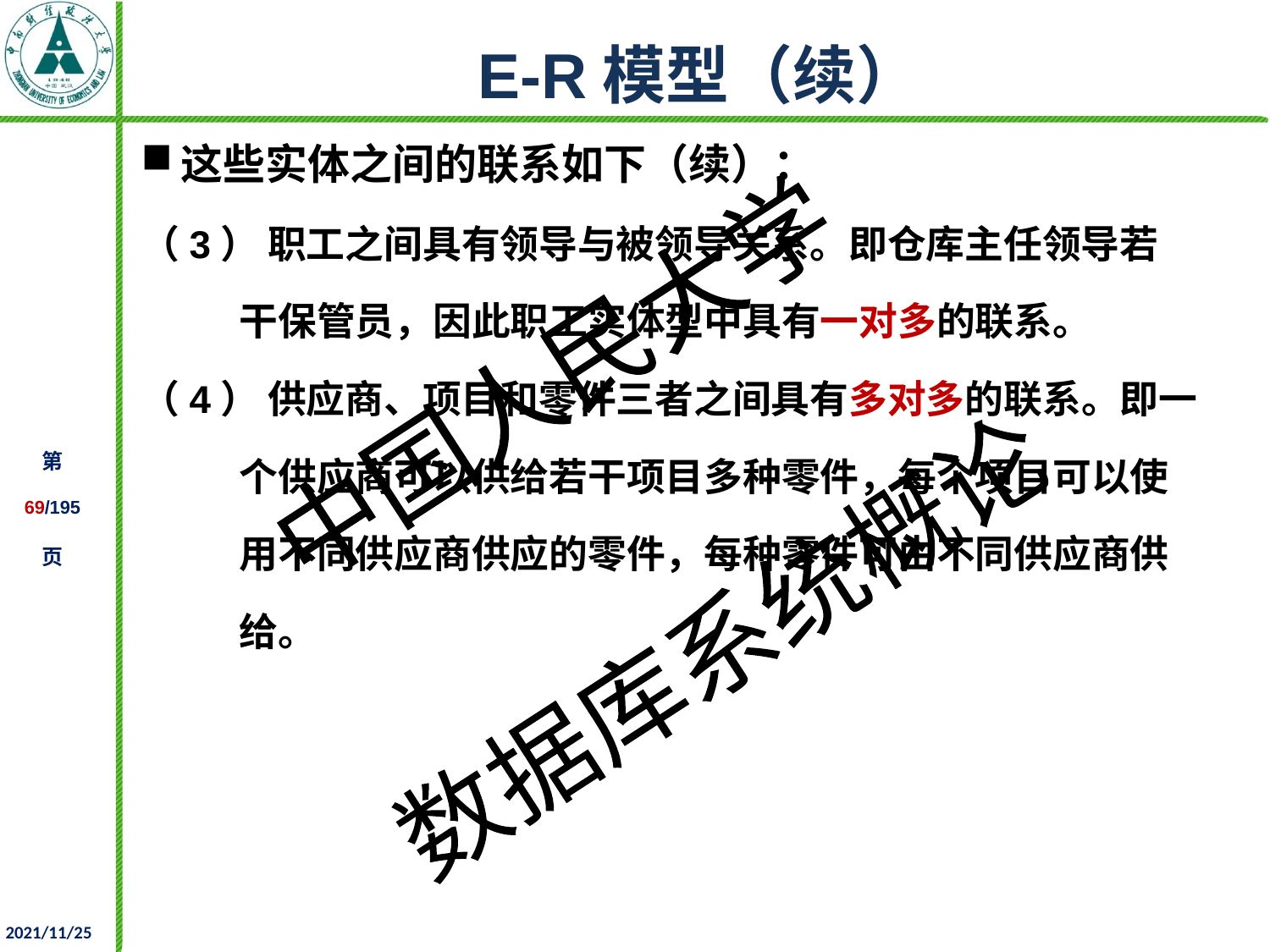

# E-R模型（续）
这些实体之间的联系如下（续）：
（3） 职工之间具有领导与被领导关系。即仓库主任领导若
          干保管员，因此职工实体型中具有一对多的联系。
（4） 供应商、项目和零件三者之间具有多对多的联系。即一
          个供应商可以供给若干项目多种零件，每个项目可以使
          用不同供应商供应的零件，每种零件可由不同供应商供
          给。

2021/11/25